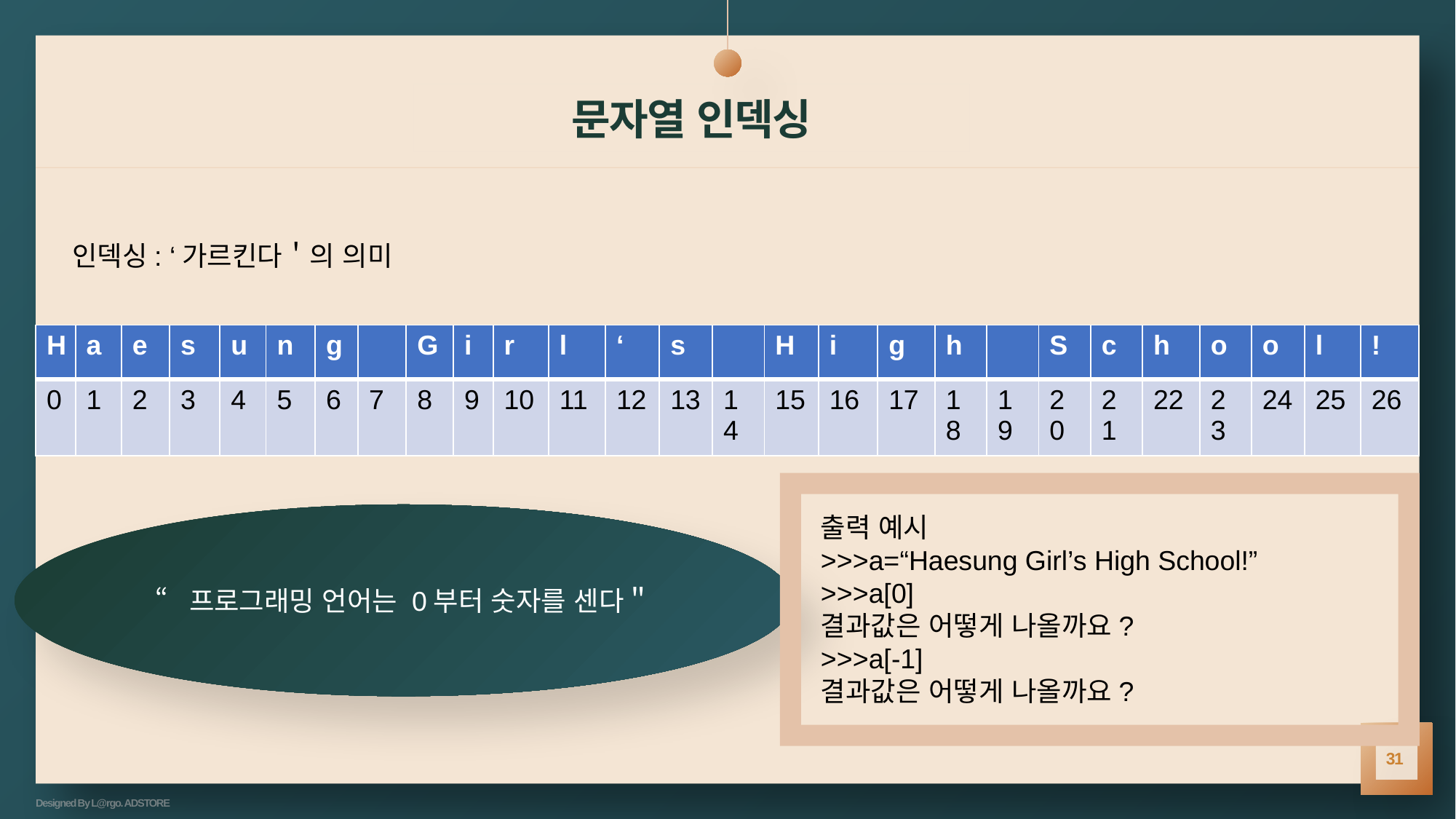

# 문자열 인덱싱

인덱싱: ‘가르킨다＇의 의미

| H | a | e | s | u | n | g |  | G | i | r | l | ‘ | s |  | H | i | g | h |  | S | c | h | o | o | l | ! |
| --- | --- | --- | --- | --- | --- | --- | --- | --- | --- | --- | --- | --- | --- | --- | --- | --- | --- | --- | --- | --- | --- | --- | --- | --- | --- | --- |
| 0 | 1 | 2 | 3 | 4 | 5 | 6 | 7 | 8 | 9 | 10 | 11 | 12 | 13 | 14 | 15 | 16 | 17 | 18 | 19 | 20 | 21 | 22 | 23 | 24 | 25 | 26 |

“프로그래밍 언어는 0부터 숫자를 센다＂
출력 예시
>>>a=“Haesung Girl’s High School!”
>>>a[0]
결과값은 어떻게 나올까요?
>>>a[-1]
결과값은 어떻게 나올까요?
31
Designed By L@rgo. ADSTORE